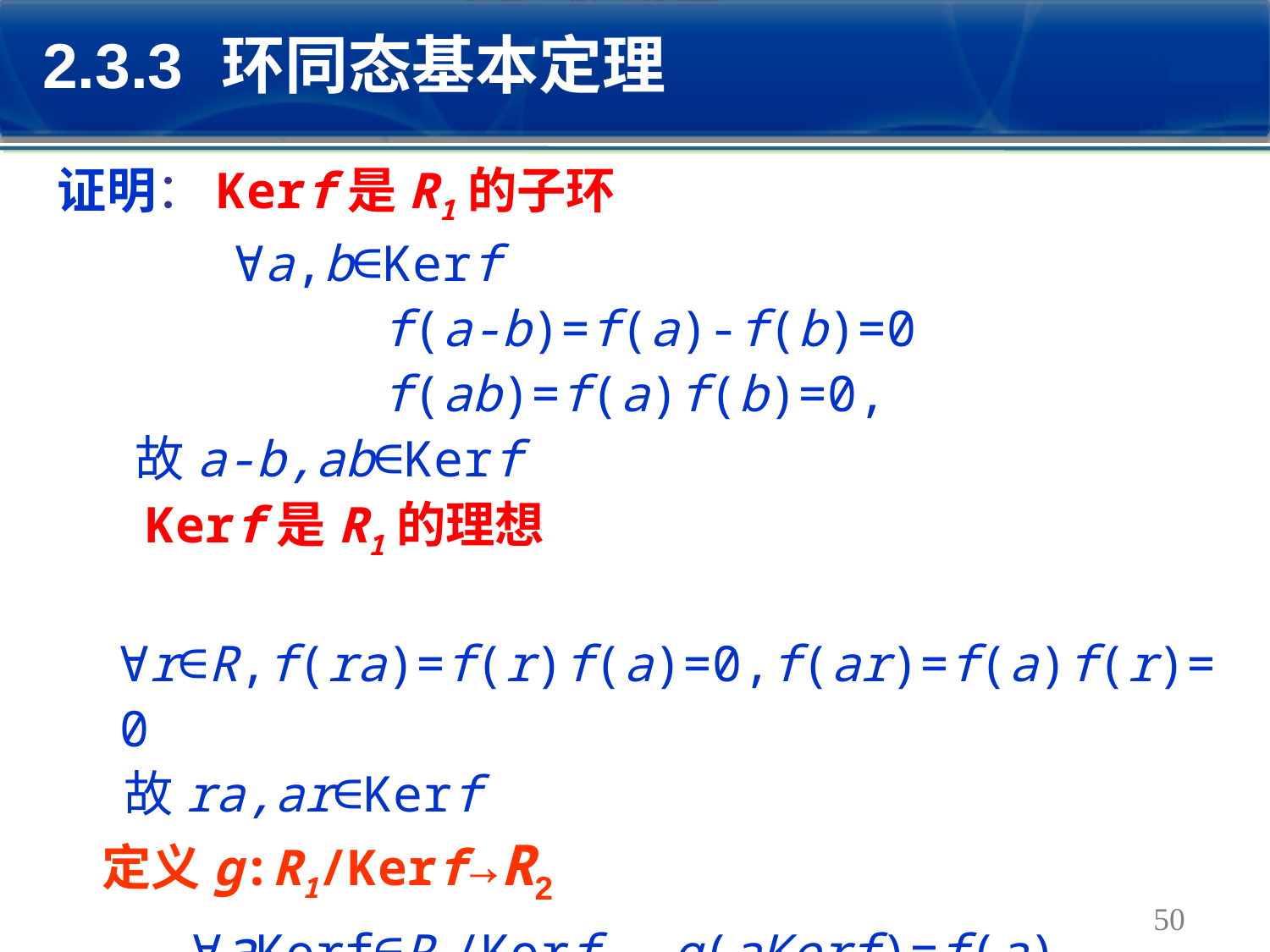

2.3.3 环同态基本定理
证明：Kerf是R1的子环
      ∀a,b∈Kerf
           f(a-b)=f(a)-f(b)=0
           f(ab)=f(a)f(b)=0,
      故a-b,ab∈Kerf
   Kerf是R1的理想
   ∀r∈R,f(ra)=f(r)f(a)=0,f(ar)=f(a)f(r)=0
     故ra,ar∈Kerf
   定义g:R1/Kerf→R2
    ∀aKerf∈R1/Kerf，g(aKerf)=f(a)
   证明g是一个同构映射
     即要证g是映射、满射、单射、同态。
50